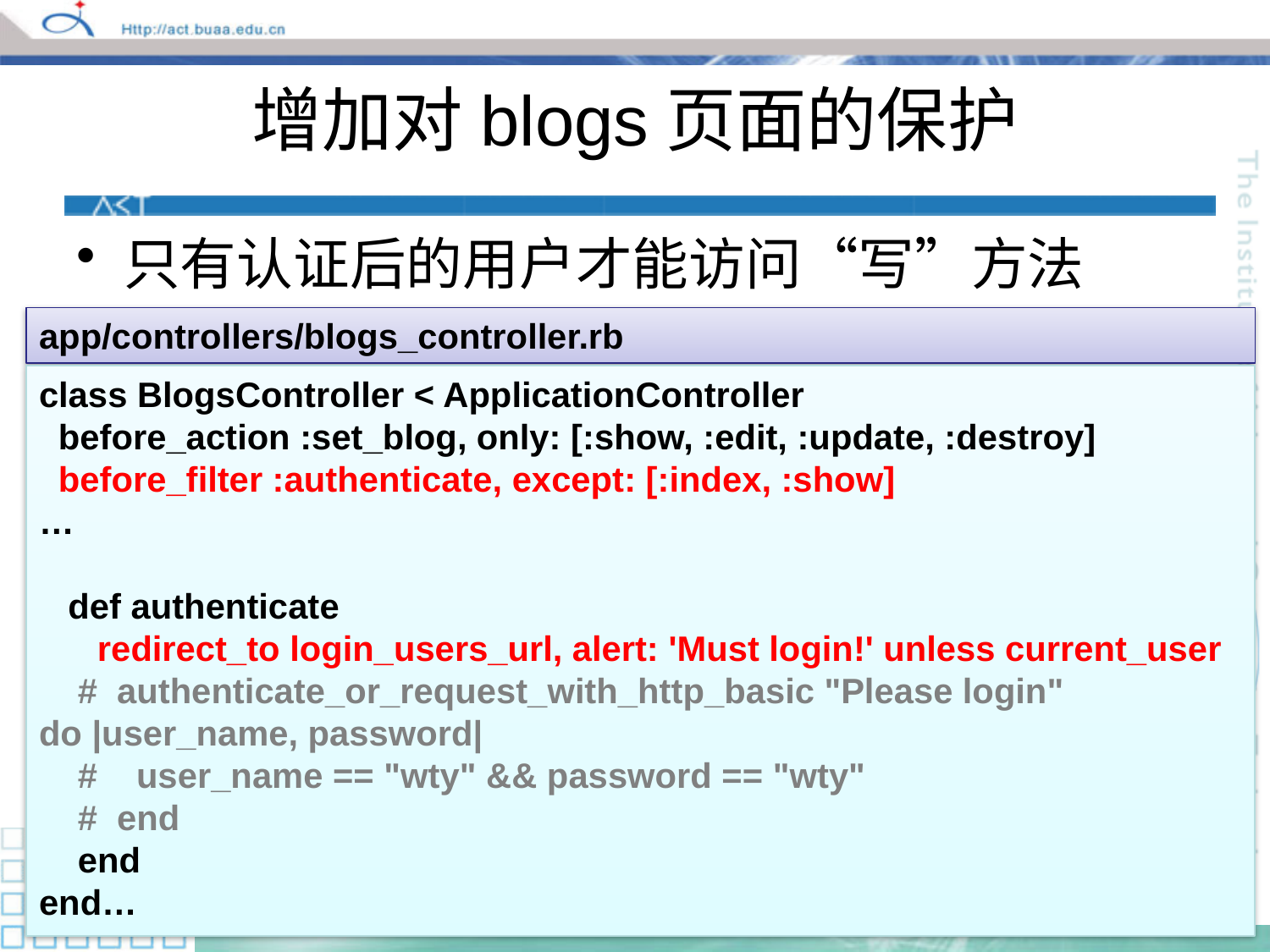

# 增加对blogs页面的保护
只有认证后的用户才能访问“写”方法
app/controllers/blogs_controller.rb
class BlogsController < ApplicationController
  before_action :set_blog, only: [:show, :edit, :update, :destroy]
  before_filter :authenticate, except: [:index, :show]
…

   def authenticate
      redirect_to login_users_url, alert: 'Must login!' unless current_user
    #  authenticate_or_request_with_http_basic "Please login"
do |user_name, password|
    #    user_name == "wty" && password == "wty"
    #  end
    end
end…